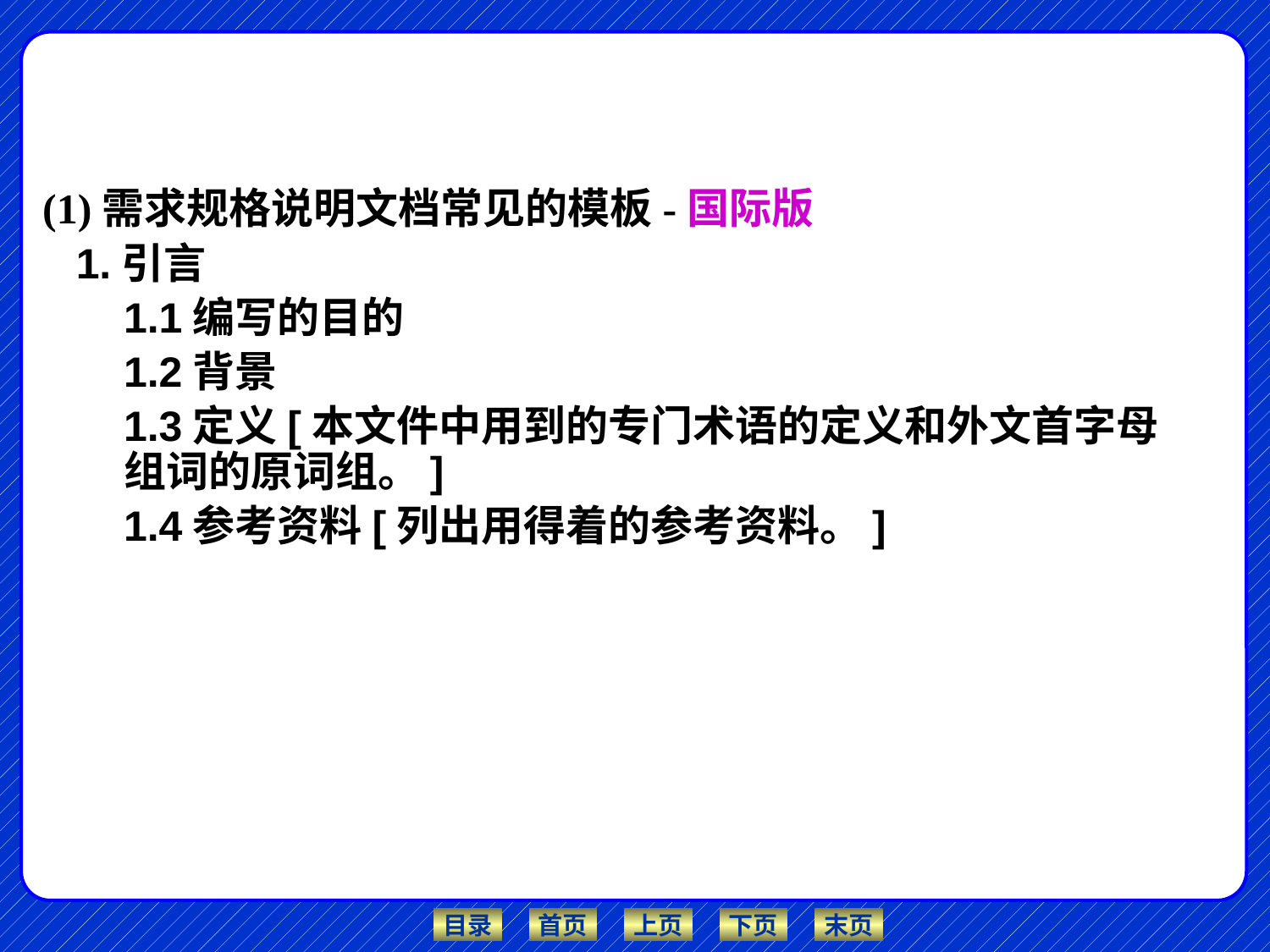

36
(1)需求规格说明文档常见的模板-国际版
1.引言
	1.1编写的目的
	1.2背景
	1.3定义[本文件中用到的专门术语的定义和外文首字母组词的原词组。]
	1.4参考资料[列出用得着的参考资料。]